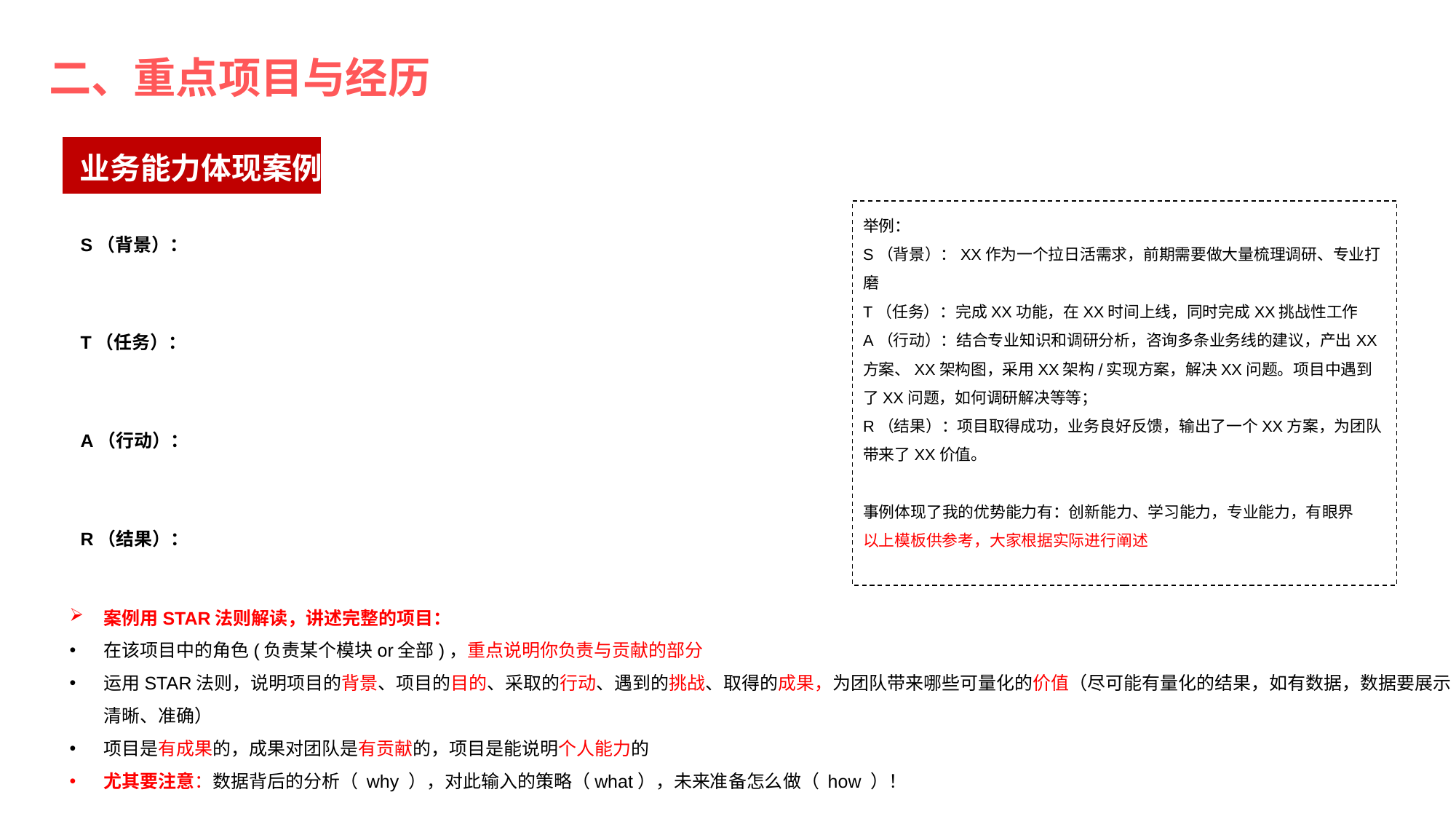

二、重点项目与经历

业务能力体现案例
举例：
S（背景）：XX作为一个拉日活需求，前期需要做大量梳理调研、专业打磨
T（任务）：完成XX功能，在XX时间上线，同时完成XX挑战性工作
A（行动）：结合专业知识和调研分析，咨询多条业务线的建议，产出XX方案、XX架构图，采用XX架构/实现方案，解决XX问题。项目中遇到了XX问题，如何调研解决等等；
R（结果）：项目取得成功，业务良好反馈，输出了一个XX方案，为团队带来了XX价值。

事例体现了我的优势能力有：创新能力、学习能力，专业能力，有眼界
以上模板供参考，大家根据实际进行阐述
S（背景）：

T（任务）：

A（行动）：

R（结果）：

案例用STAR法则解读，讲述完整的项目：
在该项目中的角色(负责某个模块or全部)，重点说明你负责与贡献的部分
运用STAR法则，说明项目的背景、项目的目的、采取的行动、遇到的挑战、取得的成果，为团队带来哪些可量化的价值（尽可能有量化的结果，如有数据，数据要展示清晰、准确）
项目是有成果的，成果对团队是有贡献的，项目是能说明个人能力的
尤其要注意：数据背后的分析（ why ），对此输入的策略（what），未来准备怎么做（ how ）！